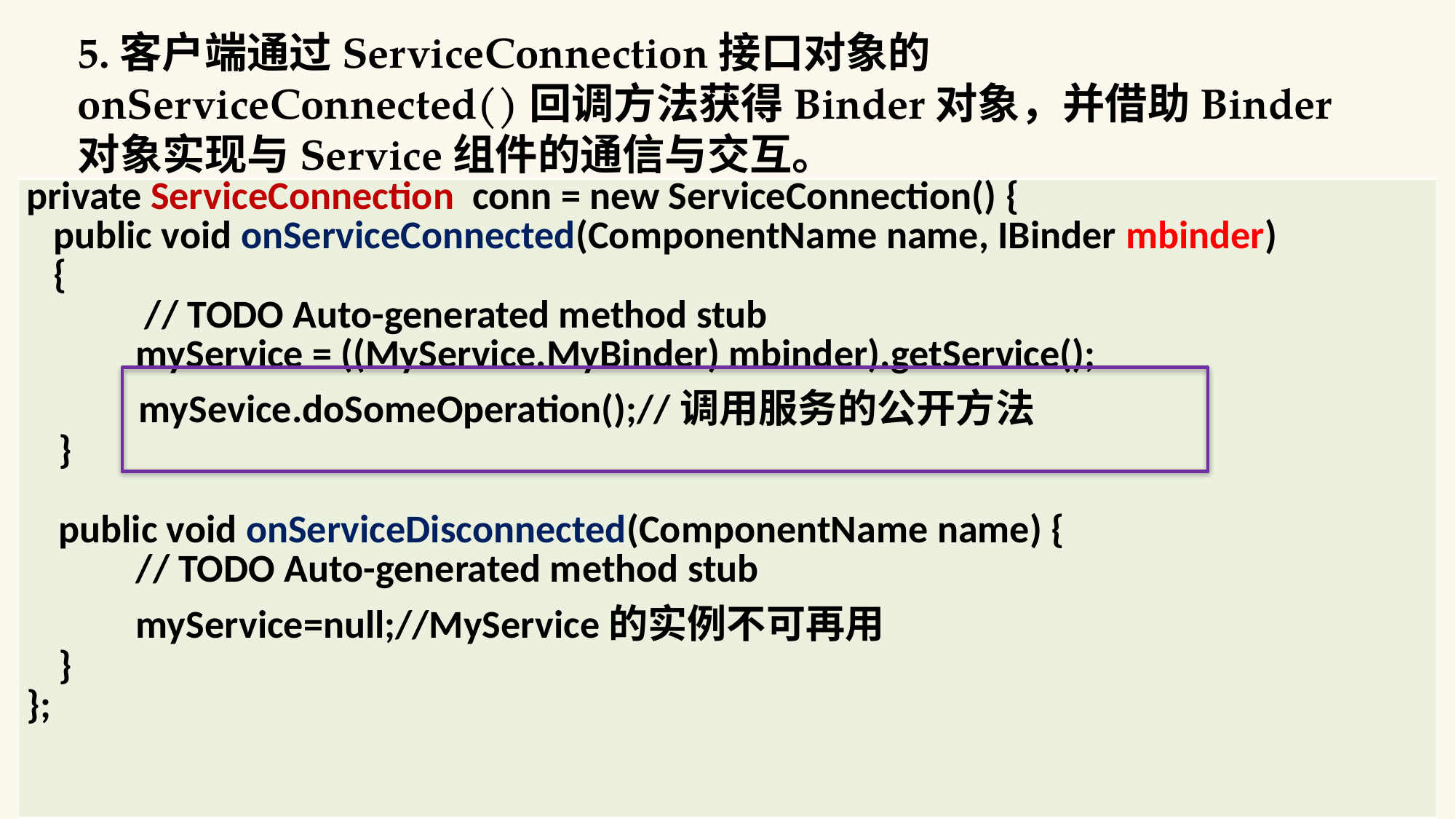

5.客户端通过ServiceConnection接口对象的onServiceConnected()回调方法获得Binder对象，并借助Binder对象实现与Service组件的通信与交互。

| private ServiceConnection conn = new ServiceConnection() { public void onServiceConnected(ComponentName name, IBinder mbinder) { // TODO Auto-generated method stub myService = ((MyService.MyBinder) mbinder).getService(); mySevice.doSomeOperation();//调用服务的公开方法 }   public void onServiceDisconnected(ComponentName name) { // TODO Auto-generated method stub myService=null;//MyService的实例不可再用 } }; |
| --- |